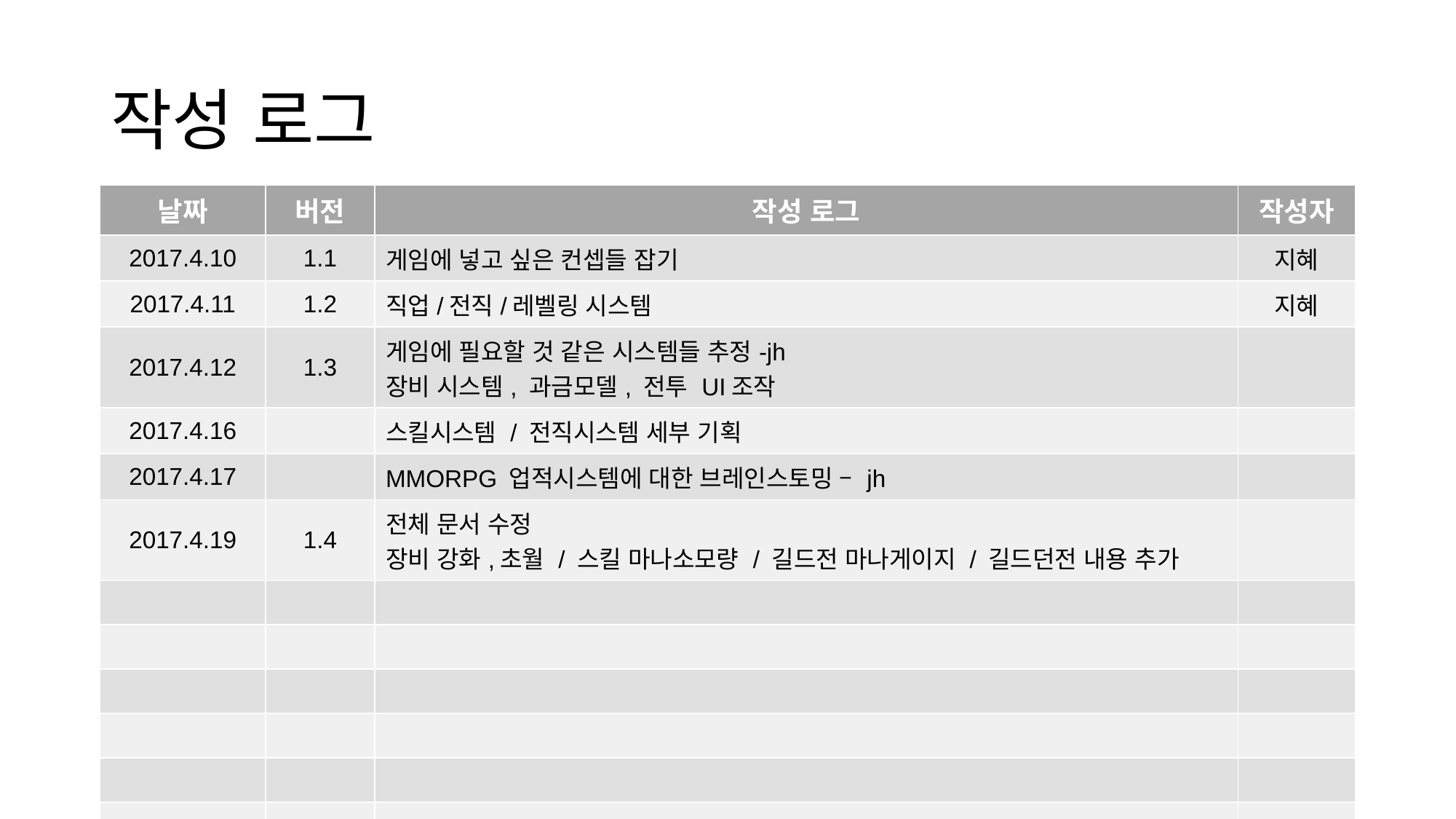

# 작성 로그
| 날짜 | 버전 | 작성 로그 | 작성자 |
| --- | --- | --- | --- |
| 2017.4.10 | 1.1 | 게임에 넣고 싶은 컨셉들 잡기 | 지혜 |
| 2017.4.11 | 1.2 | 직업/전직/레벨링 시스템 | 지혜 |
| 2017.4.12 | 1.3 | 게임에 필요할 것 같은 시스템들 추정-jh 장비 시스템, 과금모델, 전투 UI조작 |  |
| 2017.4.16 |  | 스킬시스템 / 전직시스템 세부 기획 |  |
| 2017.4.17 |  | MMORPG 업적시스템에 대한 브레인스토밍 – jh |  |
| 2017.4.19 | 1.4 | 전체 문서 수정 장비 강화,초월 / 스킬 마나소모량 / 길드전 마나게이지 / 길드던전 내용 추가 |  |
|  |  |  |  |
|  |  |  |  |
|  |  |  |  |
|  |  |  |  |
|  |  |  |  |
|  |  |  |  |